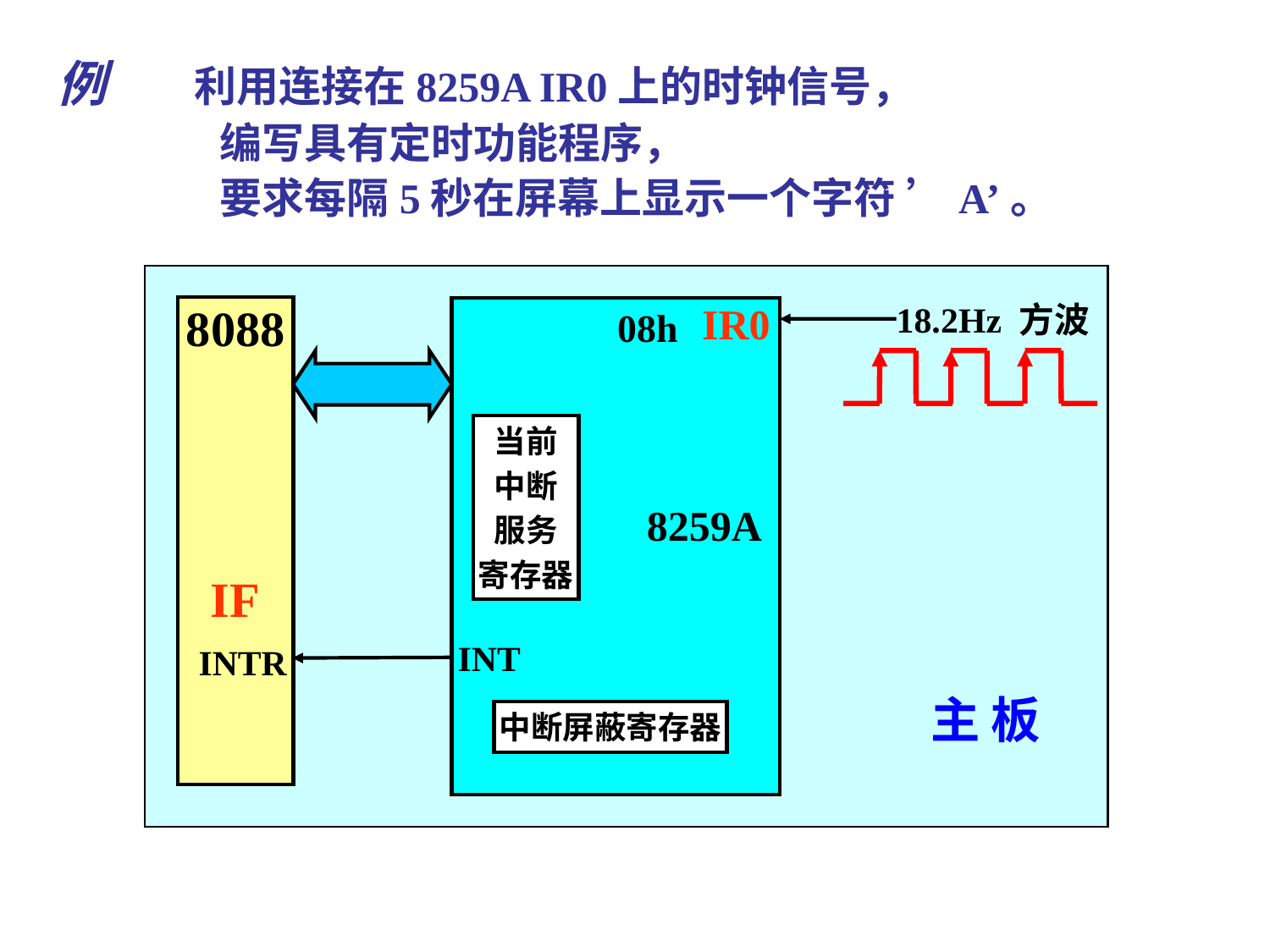

例         利用连接在8259A IR0上的时钟信号，
                编写具有定时功能程序，
                要求每隔5秒在屏幕上显示一个字符 ’A’。

8088

08h

IR0

18.2Hz 方波

当前
中断
服务
寄存器
8259A
IF
INT

INTR

主 板
中断屏蔽寄存器